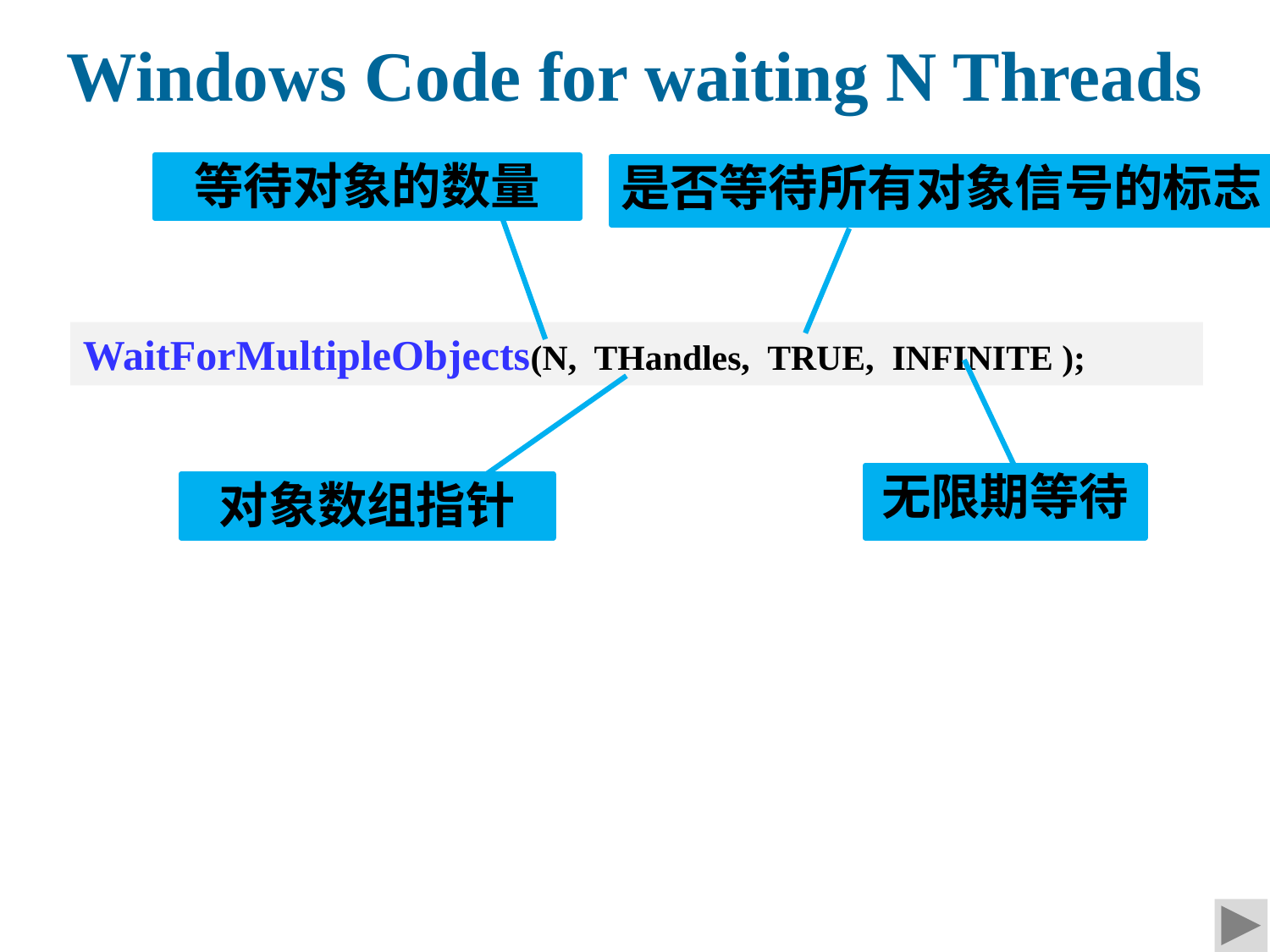

Windows Code for waiting N Threads
等待对象的数量
是否等待所有对象信号的标志
WaitForMultipleObjects(N,  THandles,  TRUE,  INFINITE );
无限期等待
对象数组指针